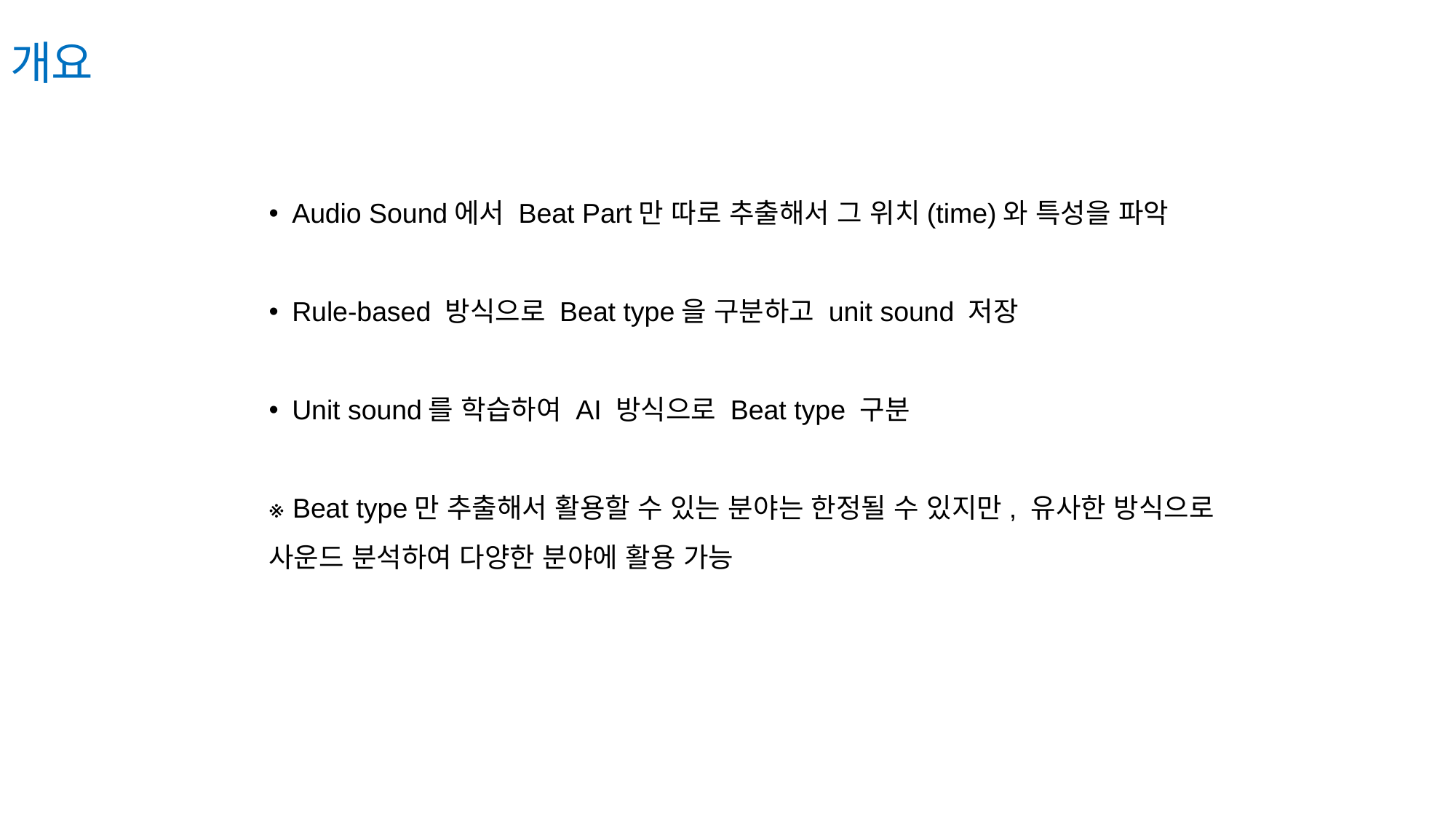

개요
Audio Sound에서 Beat Part만 따로 추출해서 그 위치(time)와 특성을 파악

Rule-based 방식으로 Beat type을 구분하고 unit sound 저장

Unit sound를 학습하여 AI 방식으로 Beat type 구분

※ Beat type만 추출해서 활용할 수 있는 분야는 한정될 수 있지만, 유사한 방식으로 사운드 분석하여 다양한 분야에 활용 가능